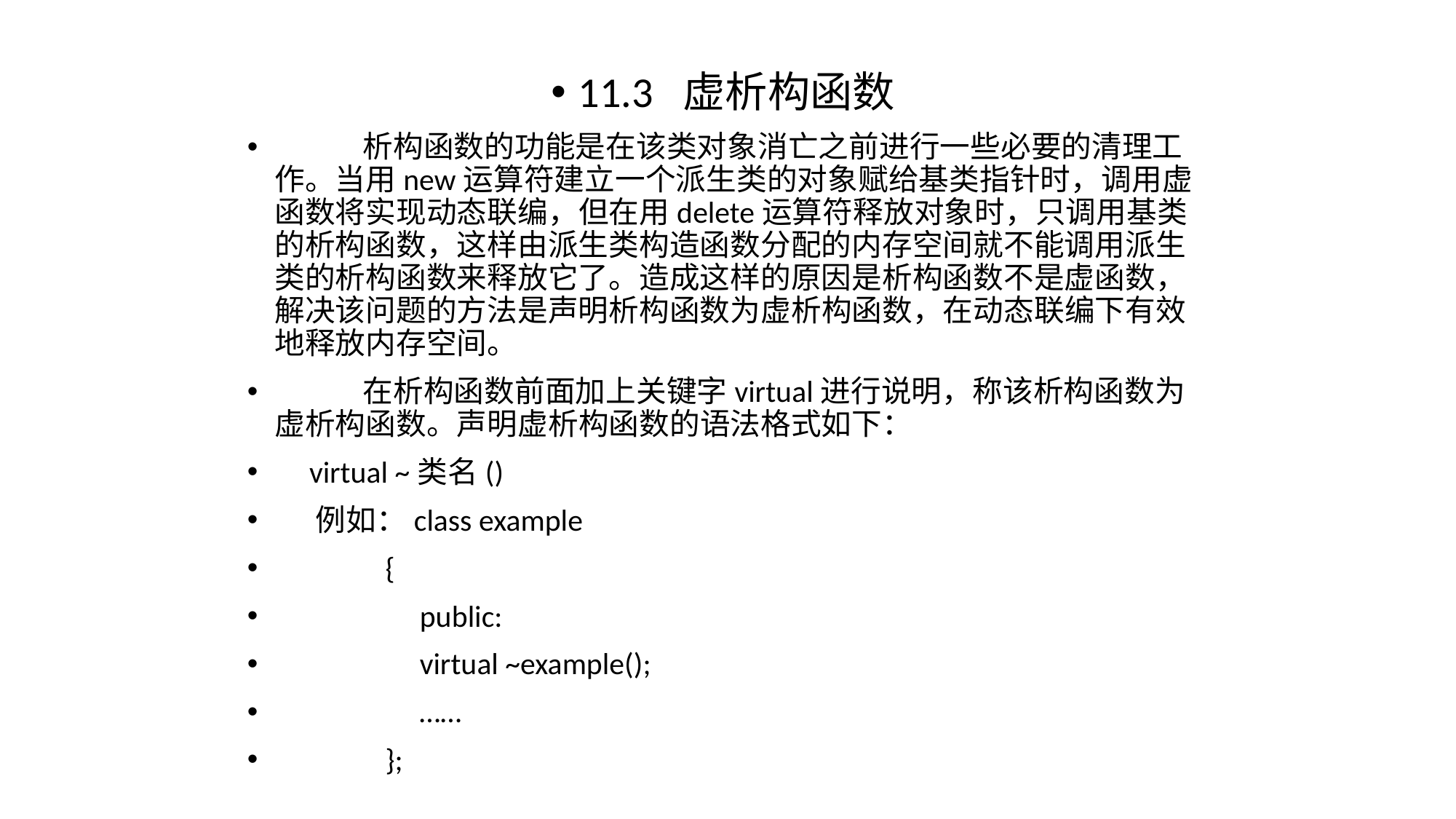

11.3  虚析构函数
            析构函数的功能是在该类对象消亡之前进行一些必要的清理工作。当用new运算符建立一个派生类的对象赋给基类指针时，调用虚函数将实现动态联编，但在用delete运算符释放对象时，只调用基类的析构函数，这样由派生类构造函数分配的内存空间就不能调用派生类的析构函数来释放它了。造成这样的原因是析构函数不是虚函数，解决该问题的方法是声明析构函数为虚析构函数，在动态联编下有效地释放内存空间。
            在析构函数前面加上关键字virtual进行说明，称该析构函数为虚析构函数。声明虚析构函数的语法格式如下：
     virtual ~类名()
     例如：class example
                {
                     public:
                     virtual ~example();
                     ……
                };